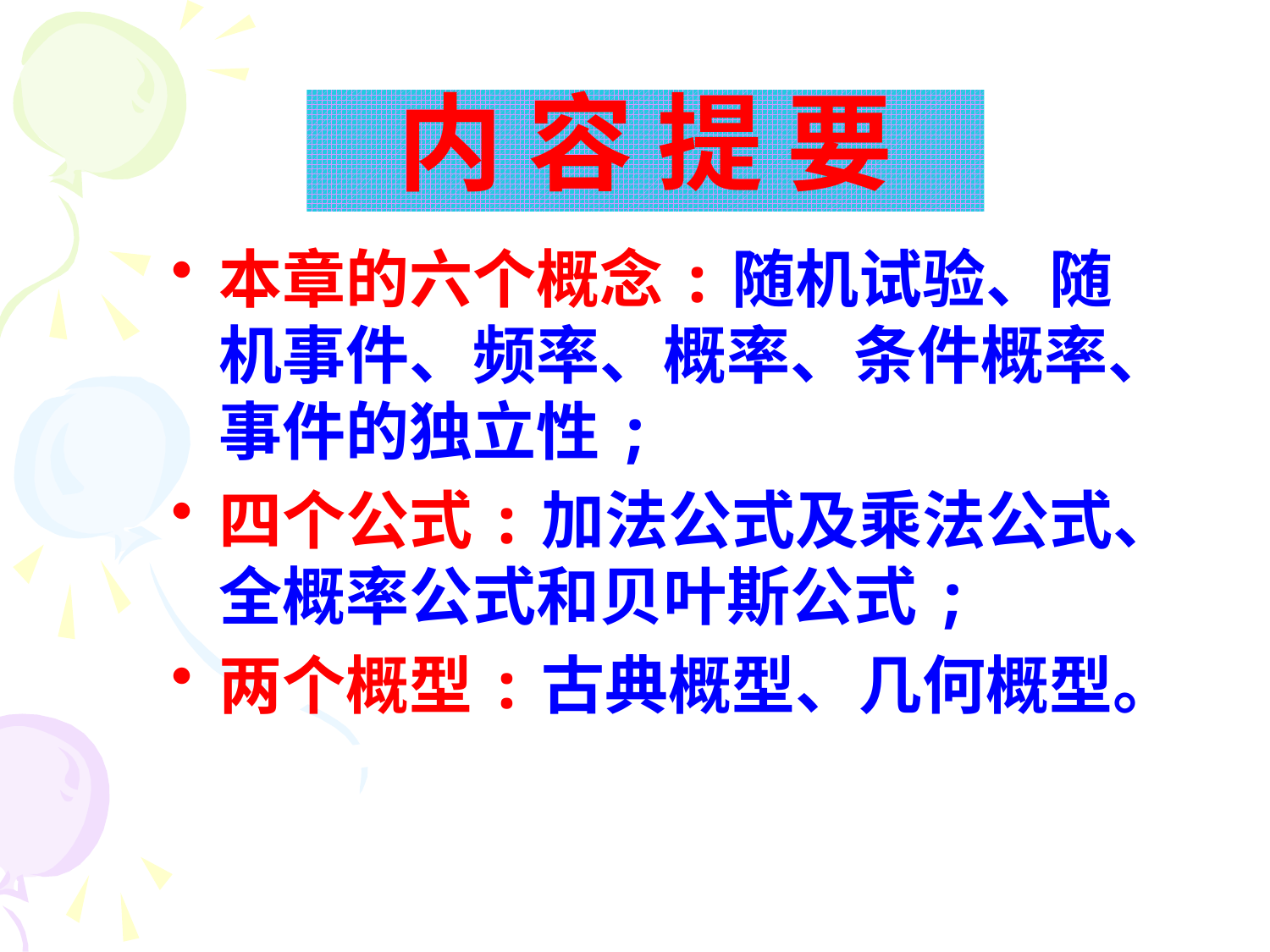

# 内 容 提 要
本章的六个概念:随机试验、随机事件、频率、概率、条件概率、事件的独立性;
四个公式:加法公式及乘法公式、全概率公式和贝叶斯公式;
两个概型:古典概型、几何概型。